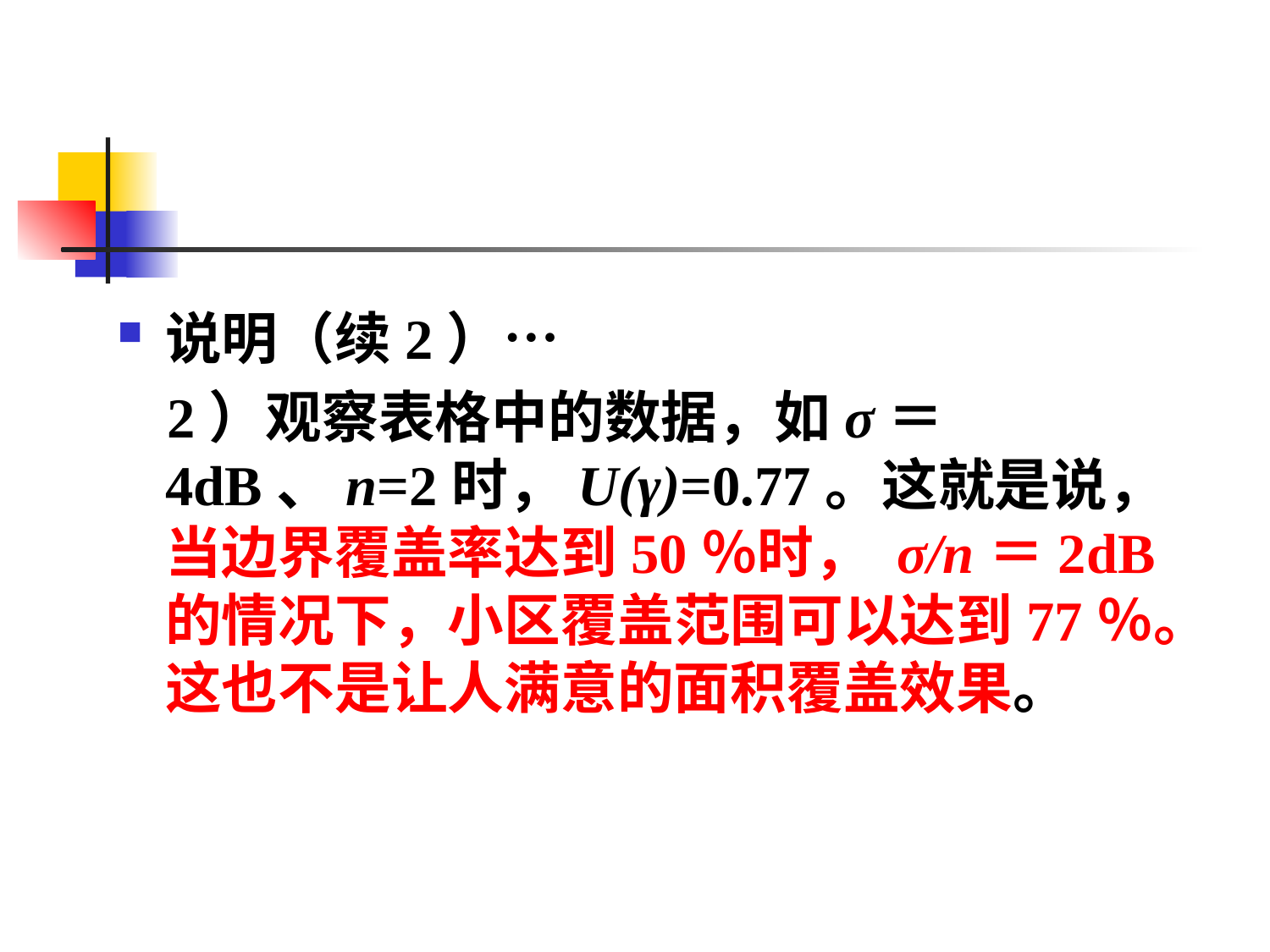

#
说明（续2）…
   2）观察表格中的数据，如σ＝4dB、n=2时，U(γ)=0.77。这就是说，当边界覆盖率达到50％时， σ/n＝2dB的情况下，小区覆盖范围可以达到77％。这也不是让人满意的面积覆盖效果。